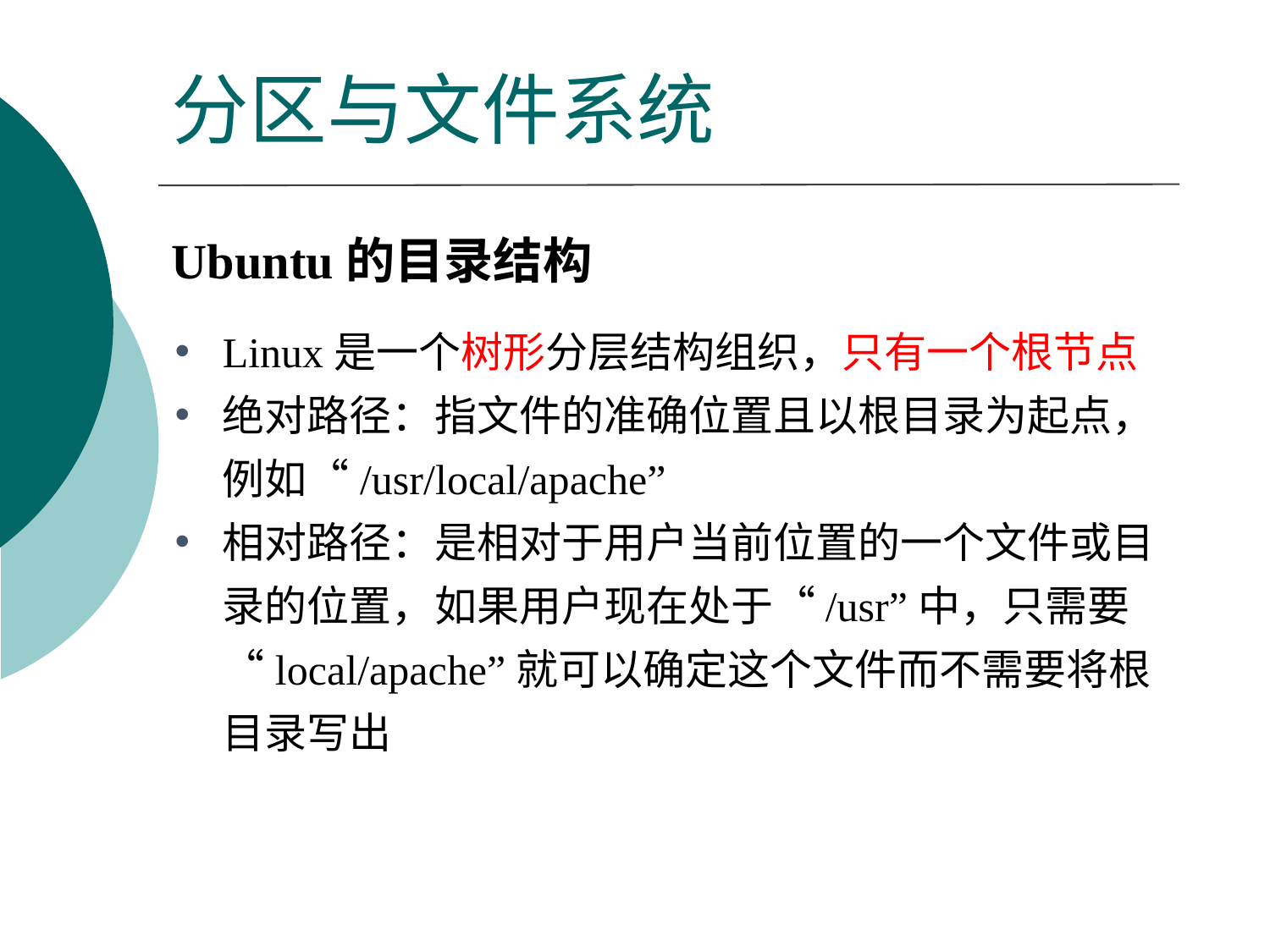

分区与文件系统
Ubuntu的目录结构
Linux是一个树形分层结构组织，只有一个根节点
绝对路径：指文件的准确位置且以根目录为起点，例如“/usr/local/apache”
相对路径：是相对于用户当前位置的一个文件或目录的位置，如果用户现在处于“/usr”中，只需要“local/apache”就可以确定这个文件而不需要将根目录写出